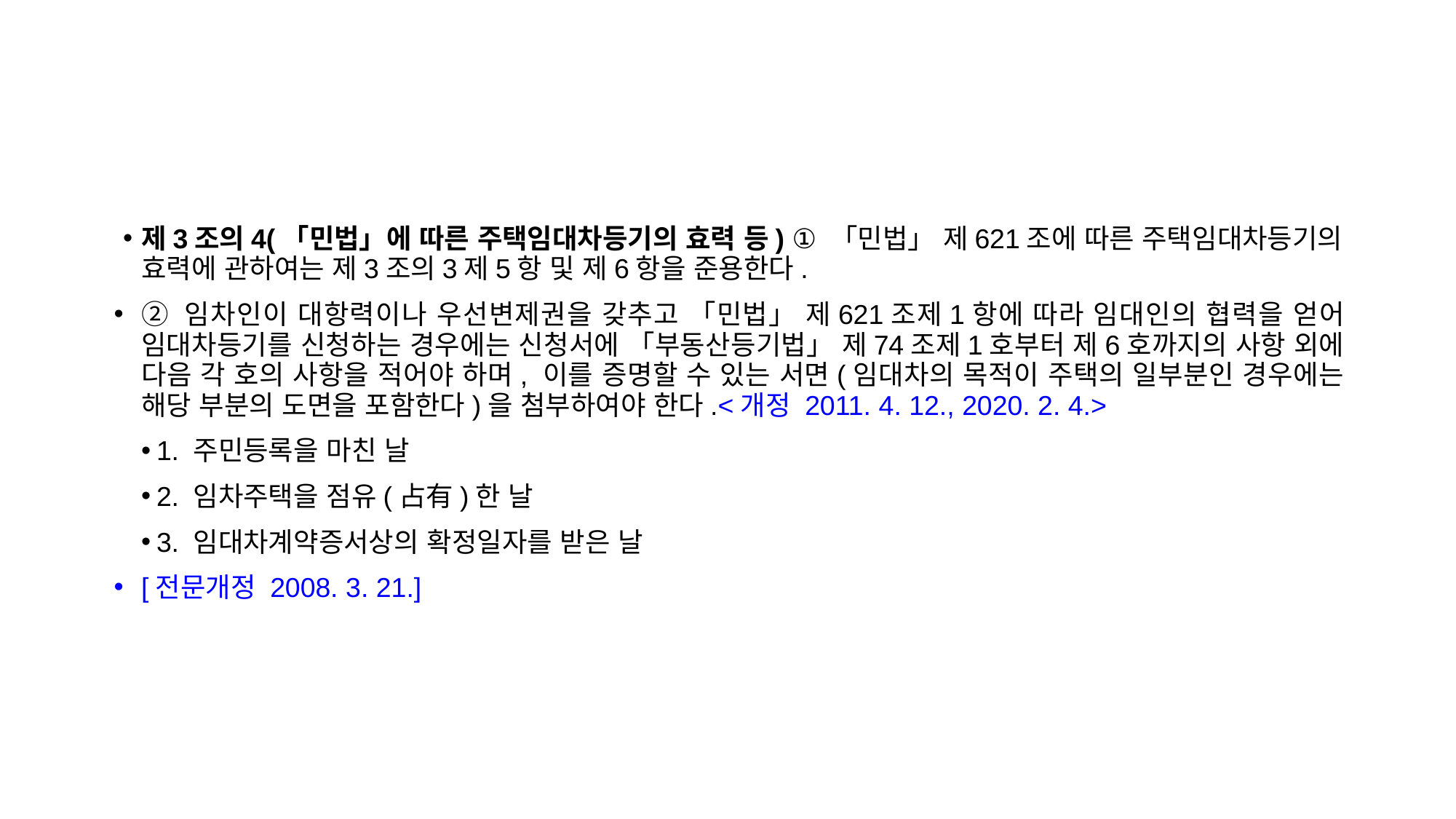

제3조의4(「민법」에 따른 주택임대차등기의 효력 등) ① 「민법」 제621조에 따른 주택임대차등기의 효력에 관하여는 제3조의3제5항 및 제6항을 준용한다.
② 임차인이 대항력이나 우선변제권을 갖추고 「민법」 제621조제1항에 따라 임대인의 협력을 얻어 임대차등기를 신청하는 경우에는 신청서에 「부동산등기법」 제74조제1호부터 제6호까지의 사항 외에 다음 각 호의 사항을 적어야 하며, 이를 증명할 수 있는 서면(임대차의 목적이 주택의 일부분인 경우에는 해당 부분의 도면을 포함한다)을 첨부하여야 한다.<개정 2011. 4. 12., 2020. 2. 4.>
1. 주민등록을 마친 날
2. 임차주택을 점유(占有)한 날
3. 임대차계약증서상의 확정일자를 받은 날
[전문개정 2008. 3. 21.]